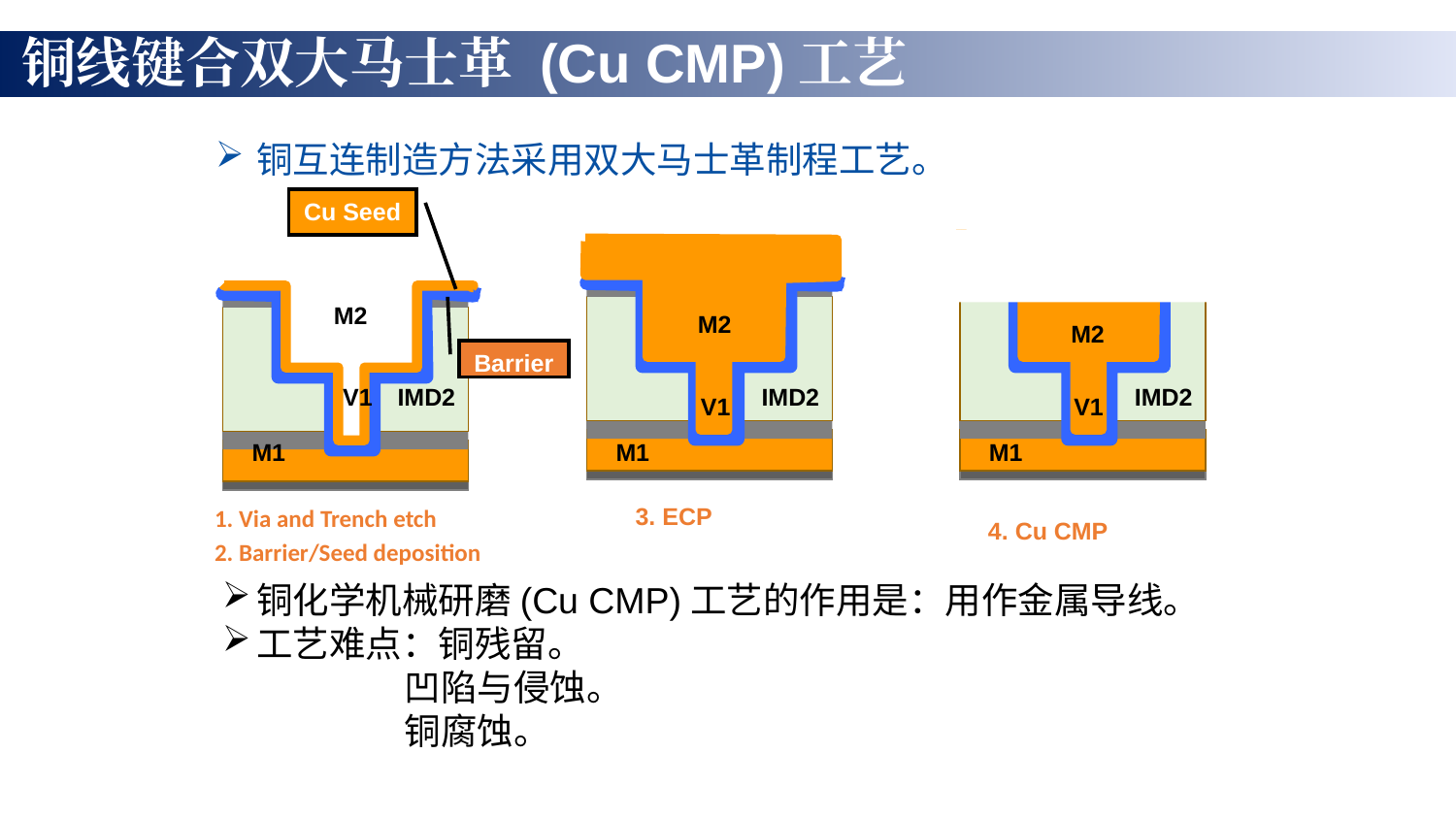

铜线键合双大马士革 (Cu CMP)工艺
铜互连制造方法采用双大马士革制程工艺。
Cu Seed

M2
IMD2
V1
M1
4. Cu CMP

M2
M2
Barrier
V1
IMD2
IMD2
V1
M1
M1
3. ECP
1. Via and Trench etch
2. Barrier/Seed deposition
铜化学机械研磨(Cu CMP)工艺的作用是：用作金属导线。
工艺难点：铜残留。
                     凹陷与侵蚀。
                     铜腐蚀。